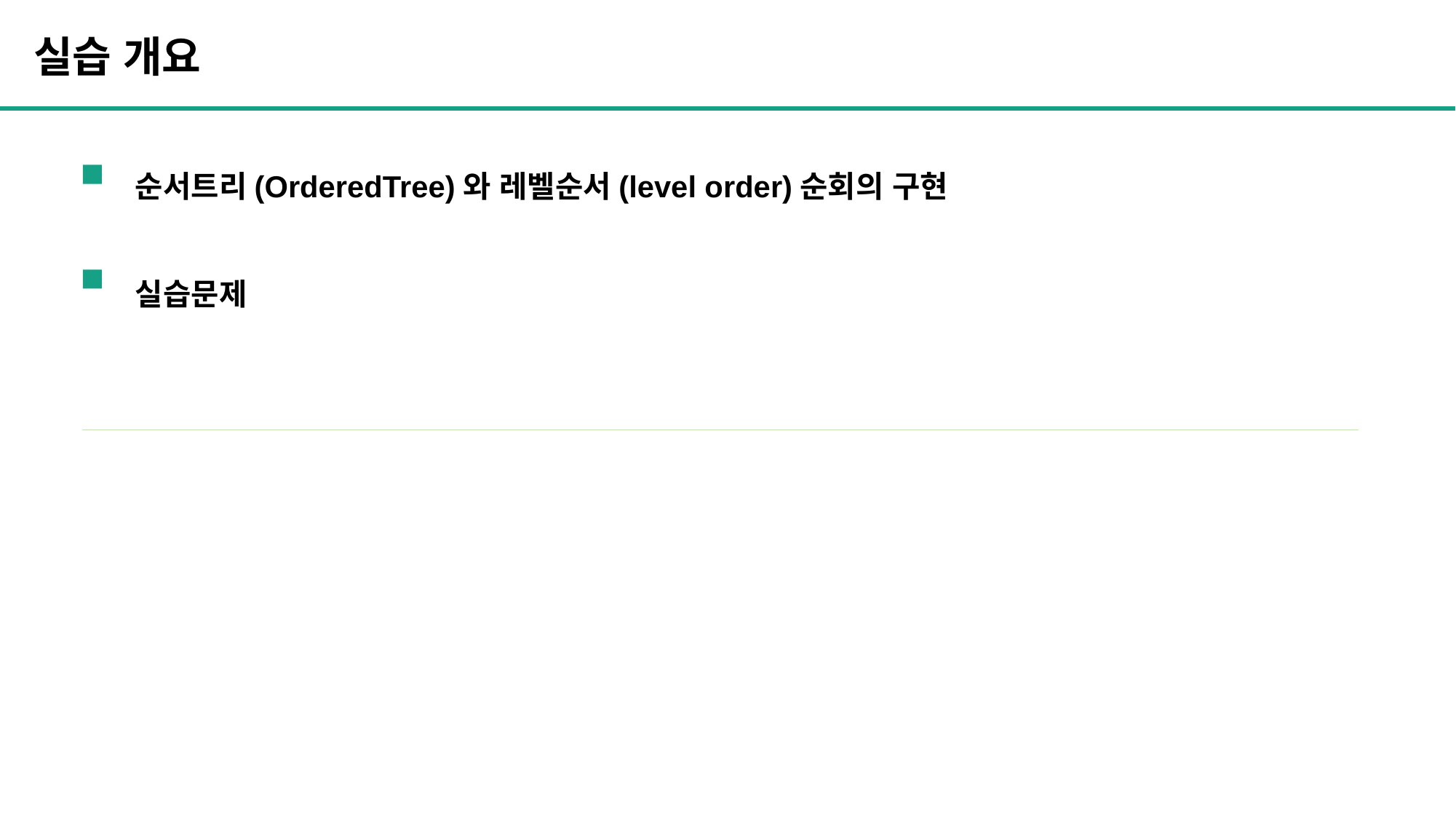

실습 개요
순서트리(OrderedTree)와 레벨순서(level order)순회의 구현

실습문제